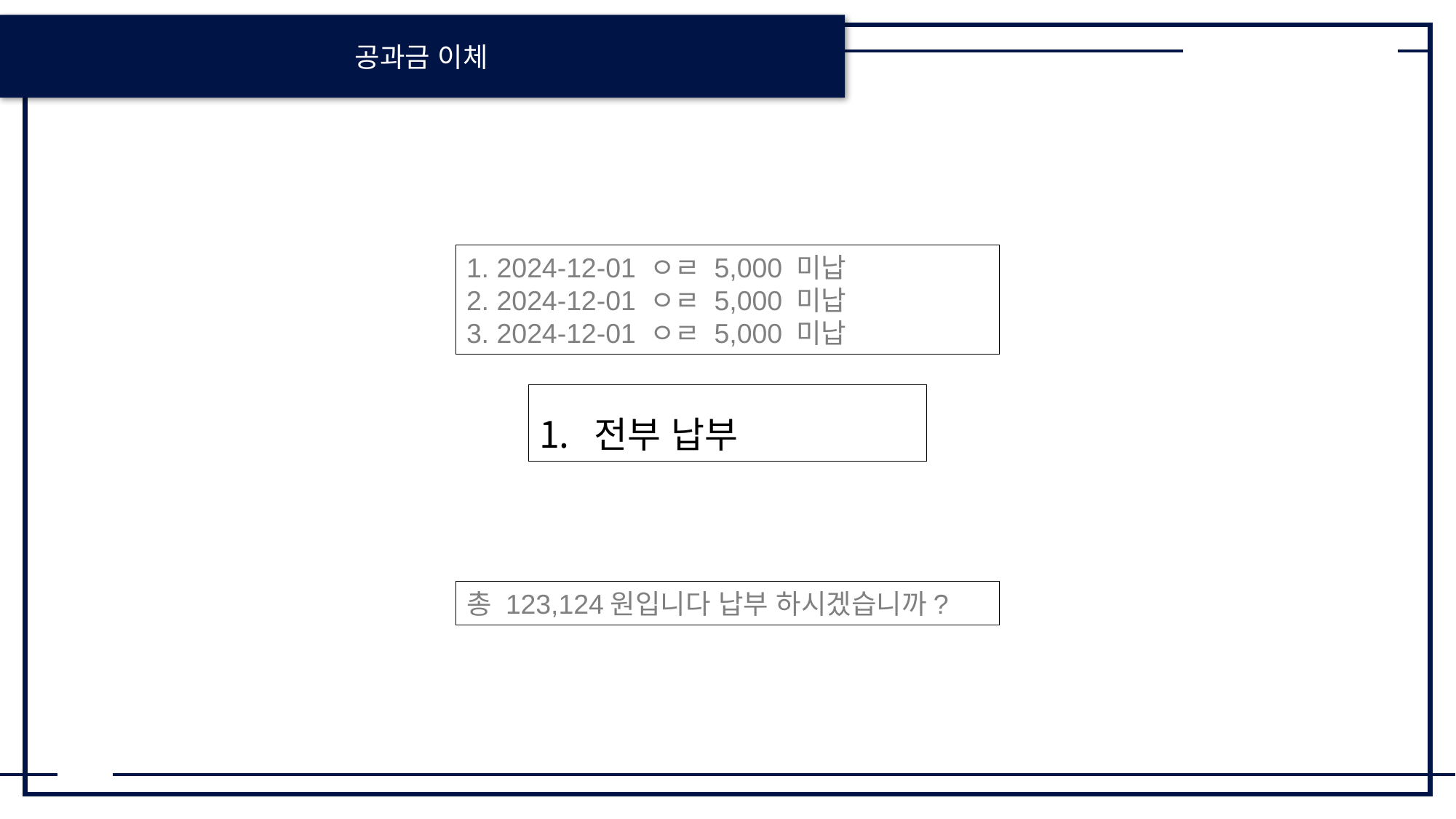

공과금 이체

1. 2024-12-01 ㅇㄹ 5,000 미납
2. 2024-12-01 ㅇㄹ 5,000 미납
3. 2024-12-01 ㅇㄹ 5,000 미납
전부 납부
총 123,124원입니다 납부 하시겠습니까?